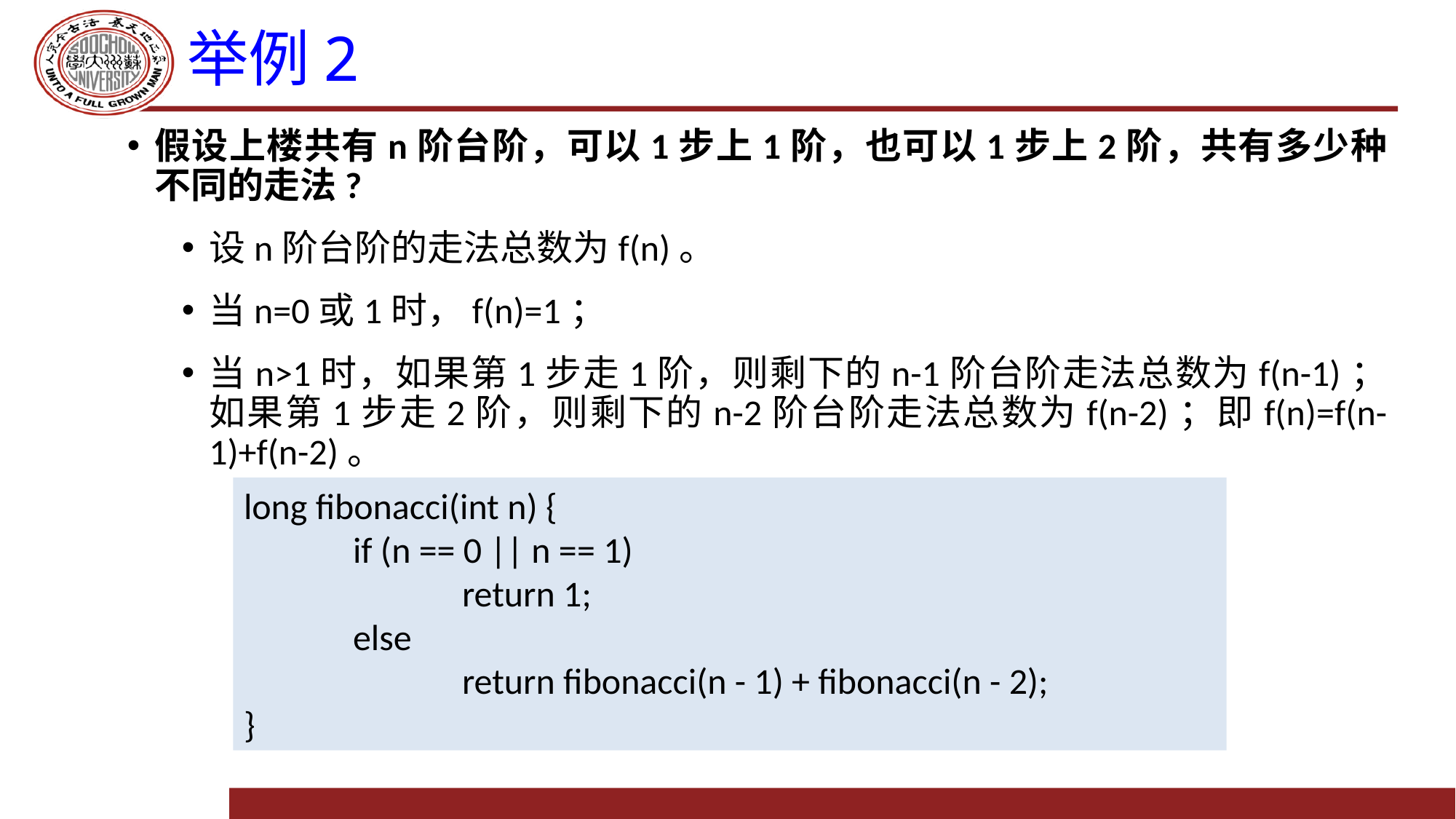

# 举例2
假设上楼共有n阶台阶，可以1步上1阶，也可以1步上2阶，共有多少种不同的走法?
设n阶台阶的走法总数为f(n)。
当n=0或1时，f(n)=1；
当n>1时，如果第1步走1阶，则剩下的n-1阶台阶走法总数为f(n-1)；如果第1步走2阶，则剩下的n-2阶台阶走法总数为f(n-2)；即f(n)=f(n-1)+f(n-2)。

long fibonacci(int n) {
	if (n == 0 || n == 1)
		return 1;
	else
		return fibonacci(n - 1) + fibonacci(n - 2);
}